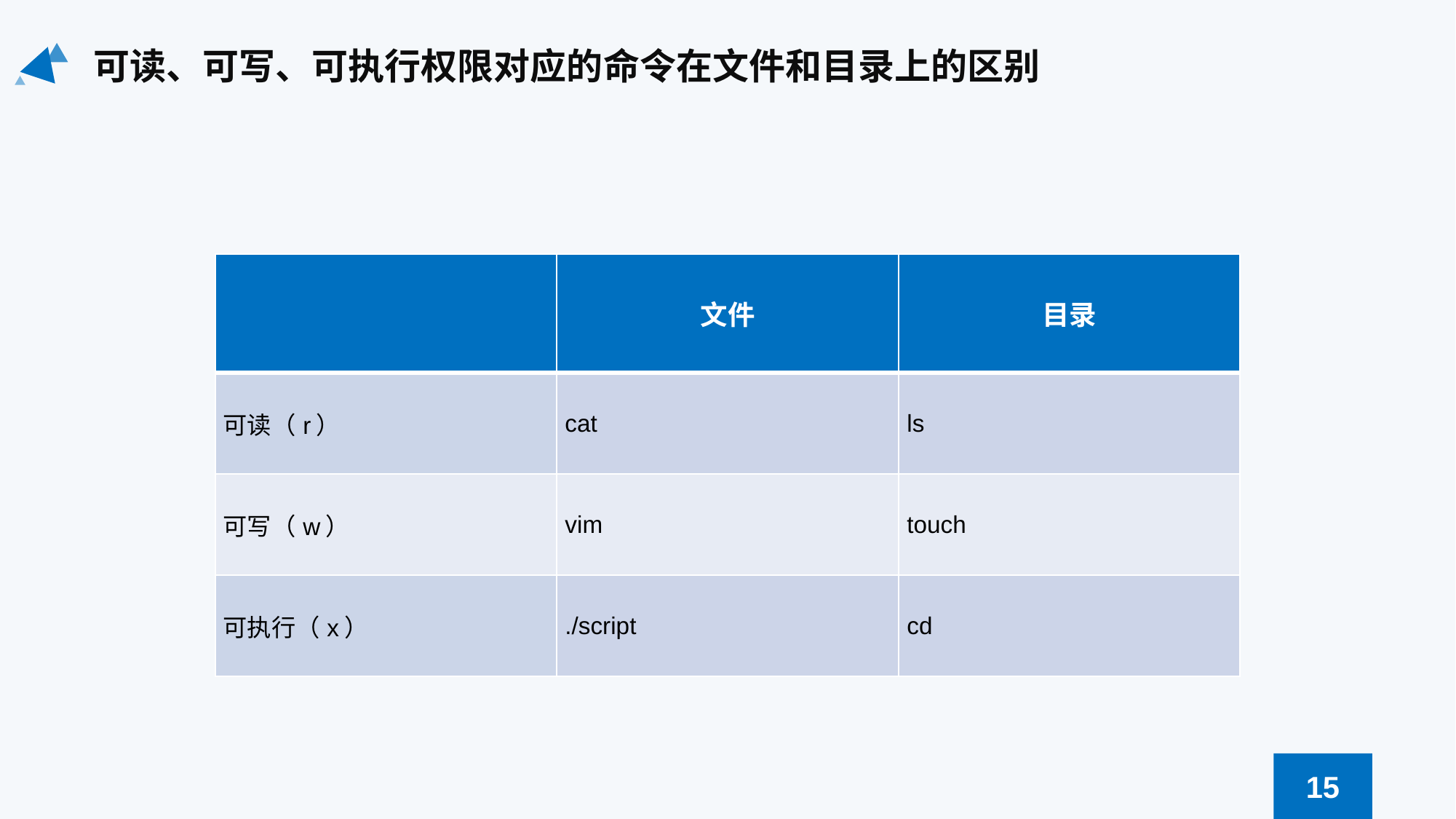

可读、可写、可执行权限对应的命令在文件和目录上的区别

|  | 文件 | 目录 |
| --- | --- | --- |
| 可读（r） | cat | ls |
| 可写（w） | vim | touch |
| 可执行（x） | ./script | cd |

15